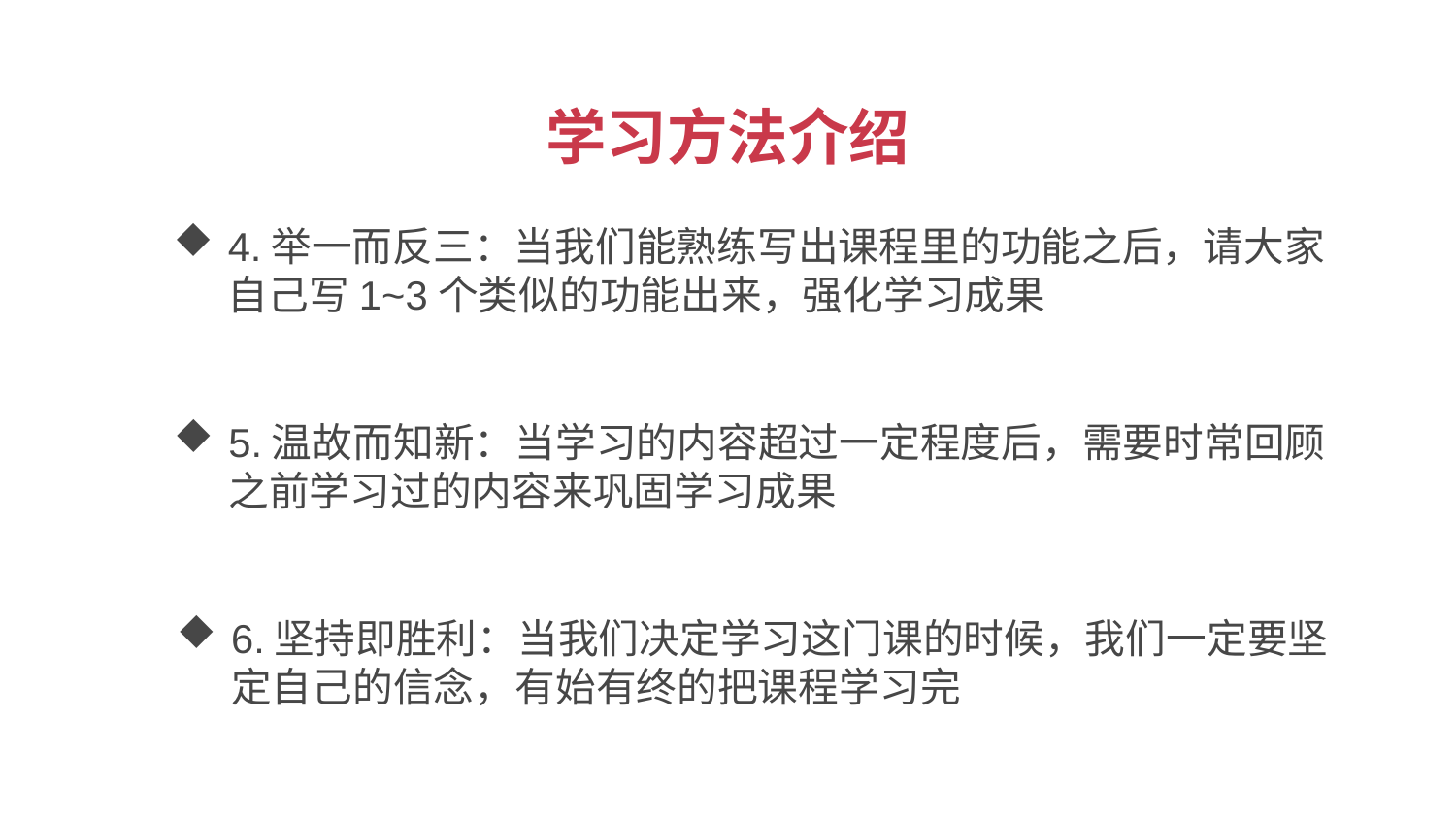

学习方法介绍
4.举一而反三：当我们能熟练写出课程里的功能之后，请大家自己写1~3个类似的功能出来，强化学习成果
5.温故而知新：当学习的内容超过一定程度后，需要时常回顾之前学习过的内容来巩固学习成果
6.坚持即胜利：当我们决定学习这门课的时候，我们一定要坚定自己的信念，有始有终的把课程学习完